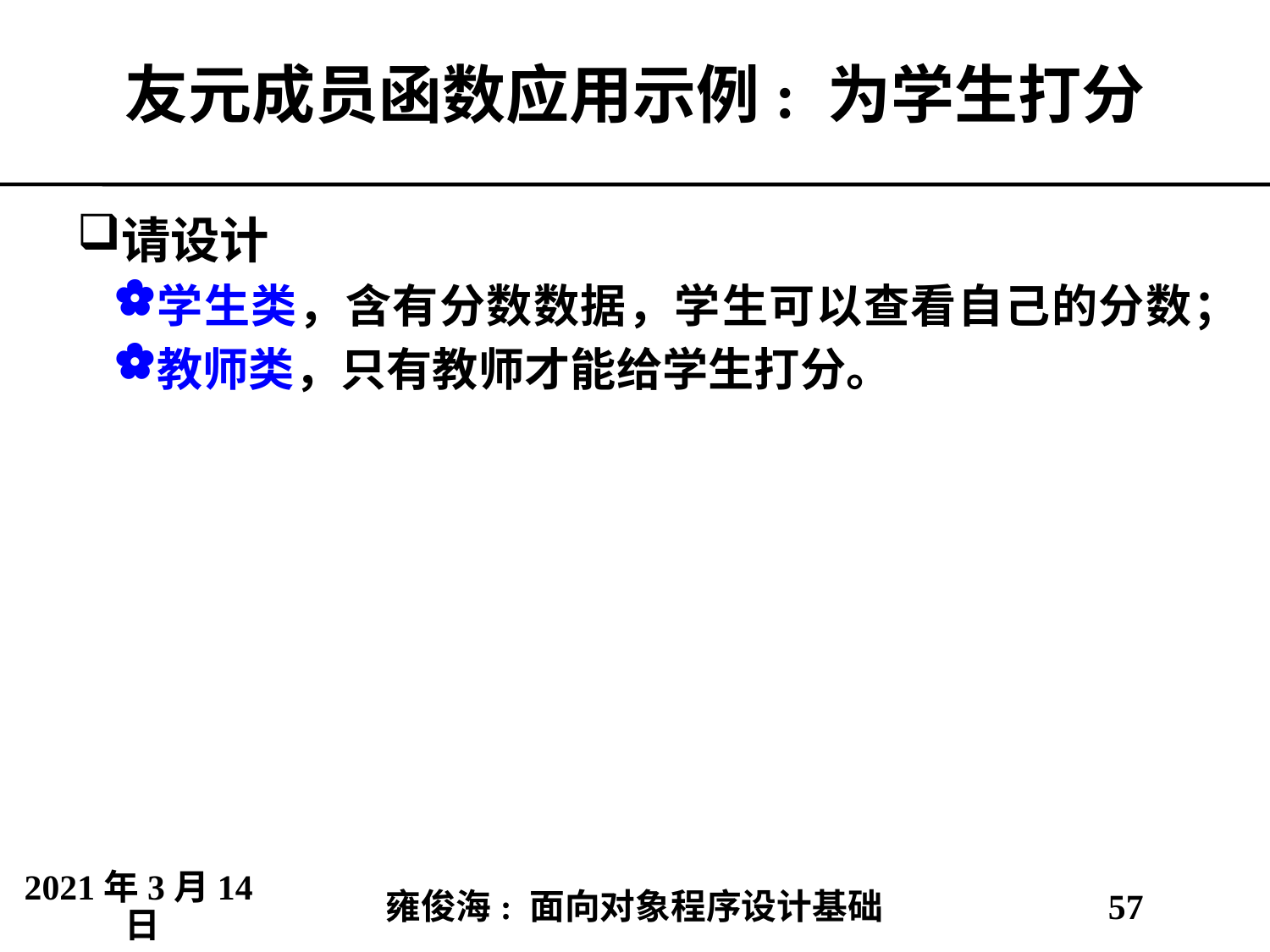

# 友元成员函数应用示例: 为学生打分

请设计
学生类，含有分数数据，学生可以查看自己的分数；
教师类，只有教师才能给学生打分。
2021年3月14日
雍俊海: 面向对象程序设计基础
57